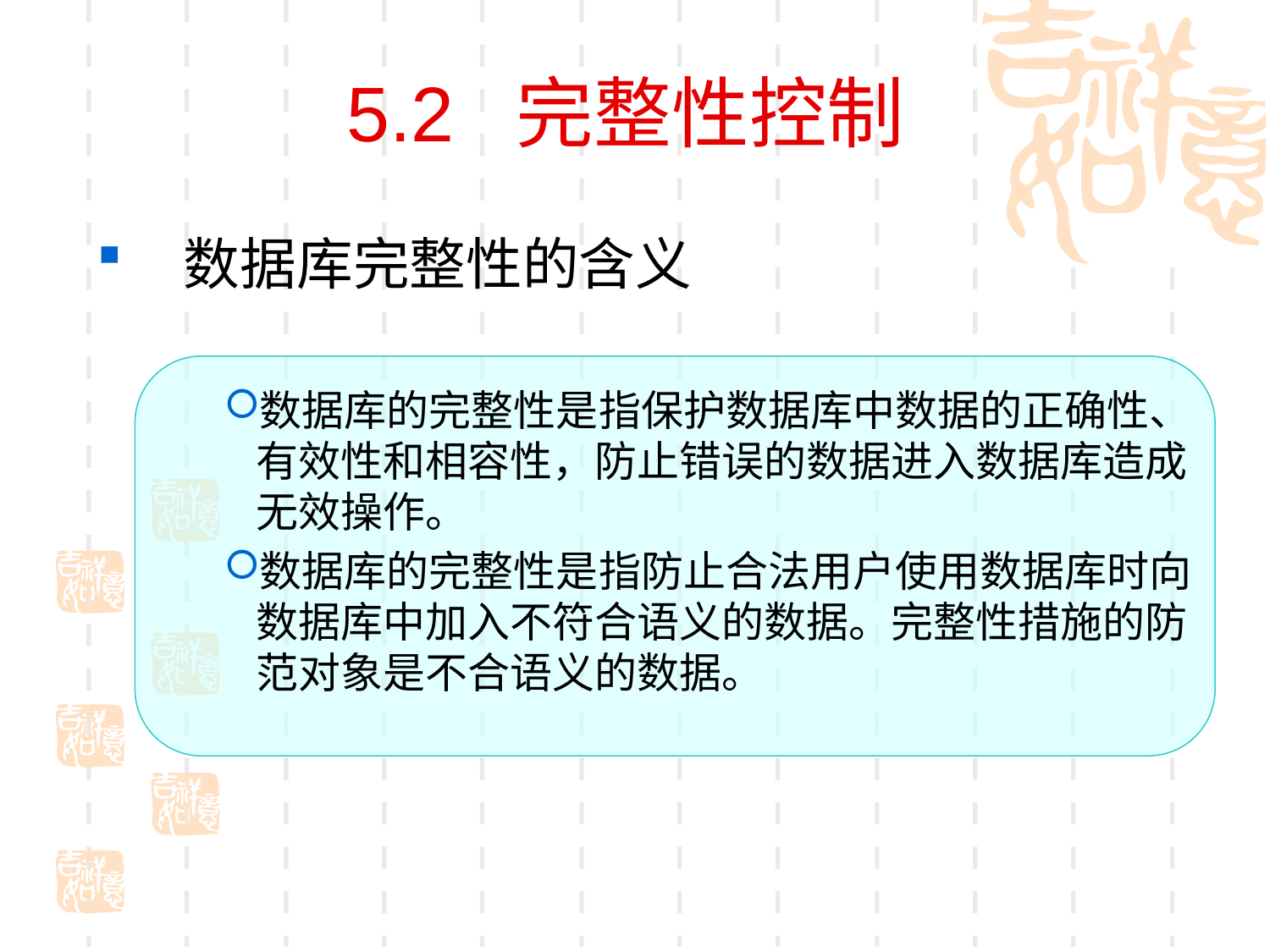

# 5.2  完整性控制
  数据库完整性的含义

数据库的完整性是指保护数据库中数据的正确性、有效性和相容性，防止错误的数据进入数据库造成无效操作。
数据库的完整性是指防止合法用户使用数据库时向数据库中加入不符合语义的数据。完整性措施的防范对象是不合语义的数据。